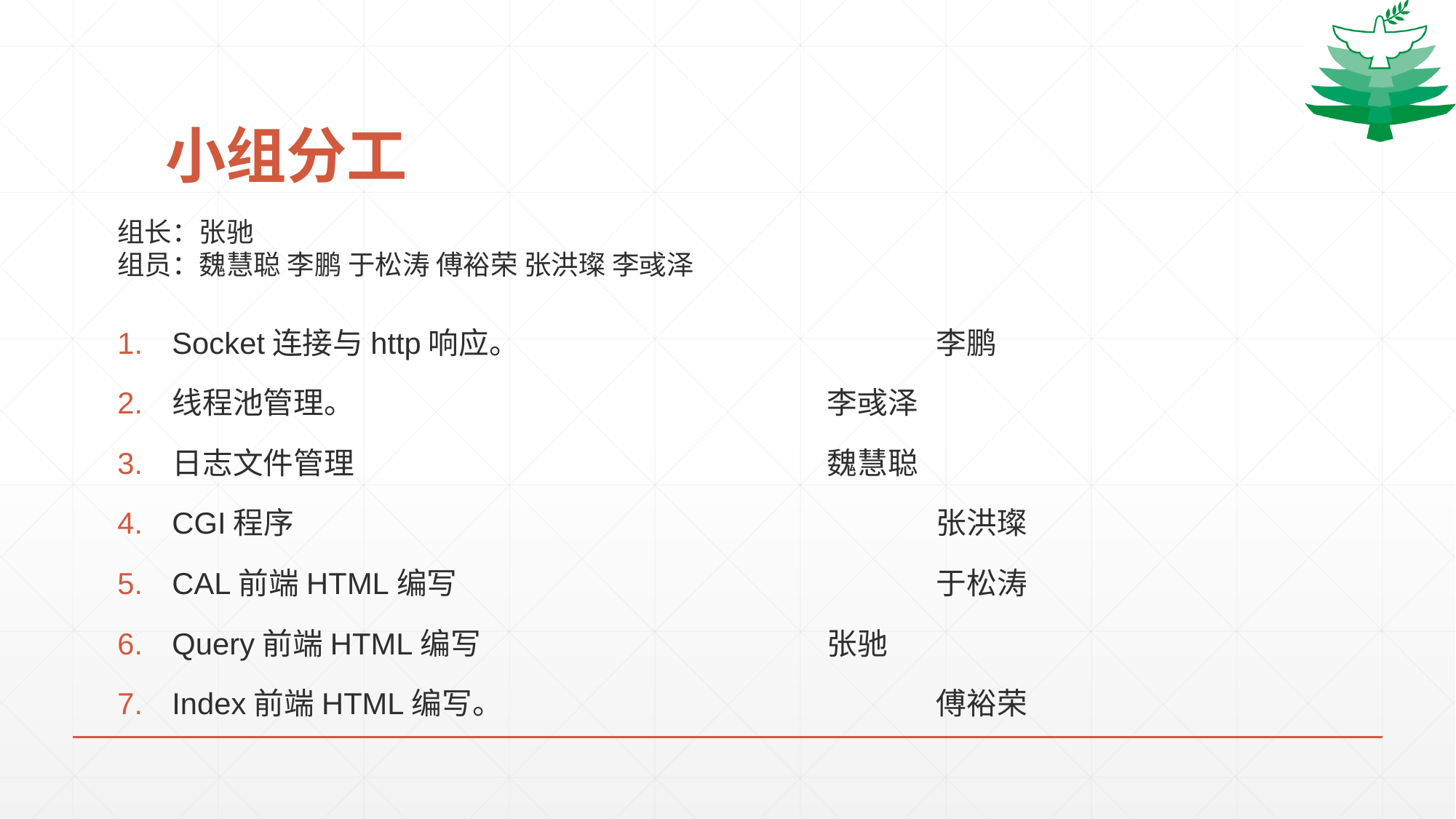

# 小组分工
组长：张驰
组员：魏慧聪 李鹏 于松涛 傅裕荣 张洪璨 李彧泽
Socket连接与http响应。 				李鹏
线程池管理。					李彧泽
日志文件管理					魏慧聪
CGI程序						张洪璨
CAL前端HTML编写					于松涛
Query前端HTML编写				张驰
Index前端HTML编写。				傅裕荣